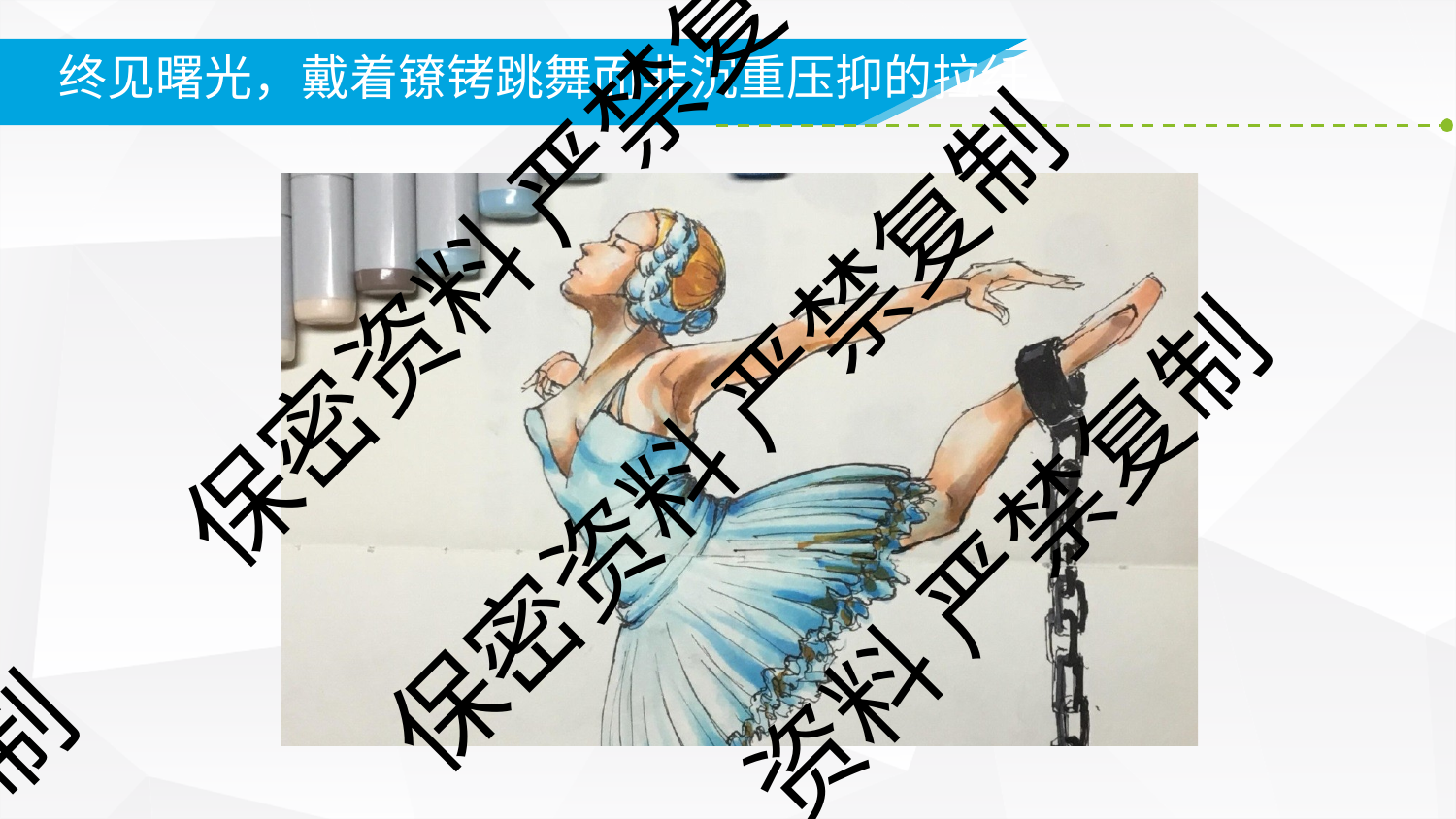

# 终见曙光，戴着镣铐跳舞而非沉重压抑的拉纤

保密资料 严禁复
保密资料 严禁复制
资料 严禁复制
制